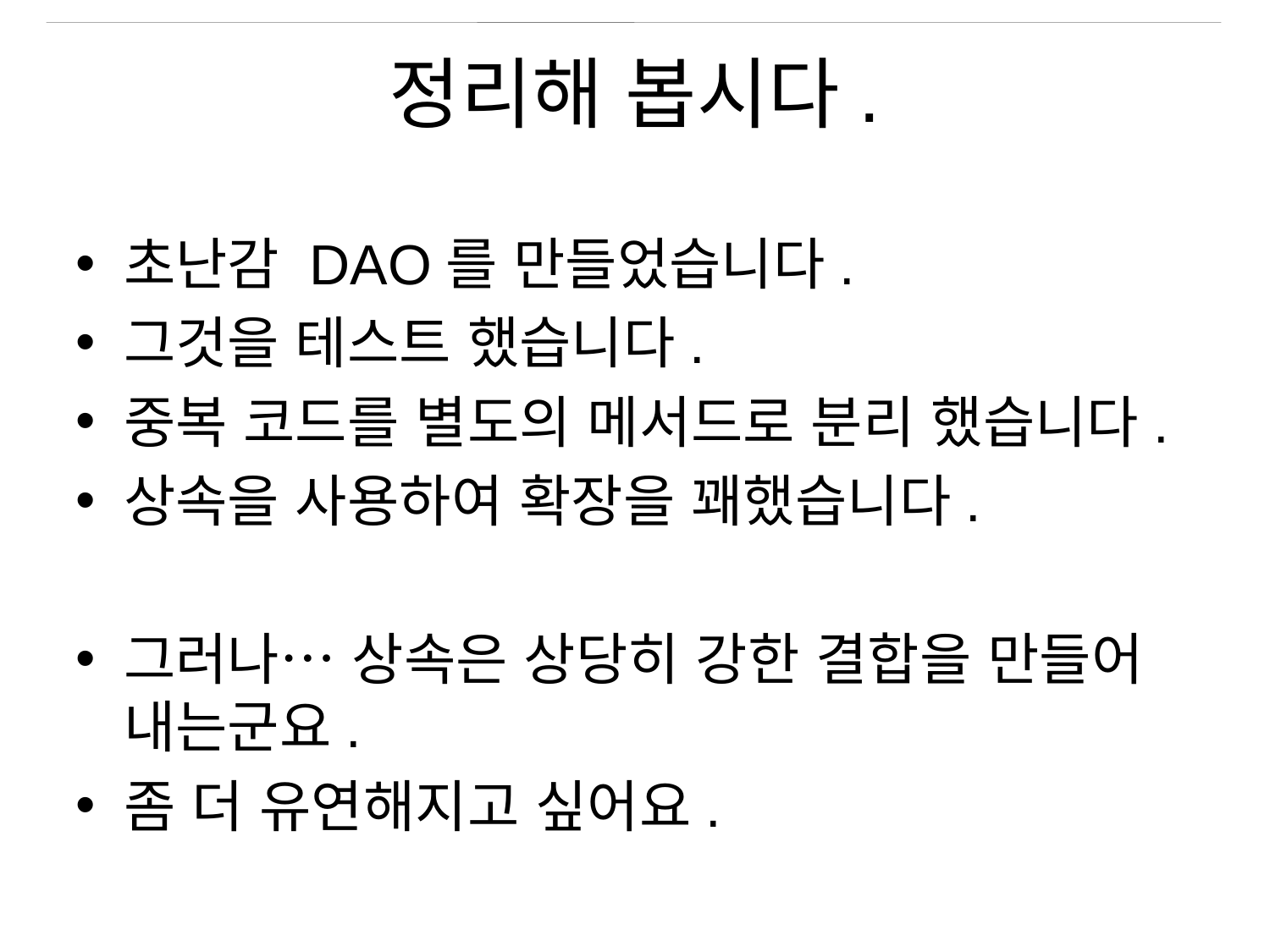

# 정리해 봅시다.
초난감 DAO를 만들었습니다.
그것을 테스트 했습니다.
중복 코드를 별도의 메서드로 분리 했습니다.
상속을 사용하여 확장을 꽤했습니다.

그러나… 상속은 상당히 강한 결합을 만들어 내는군요.
좀 더 유연해지고 싶어요.